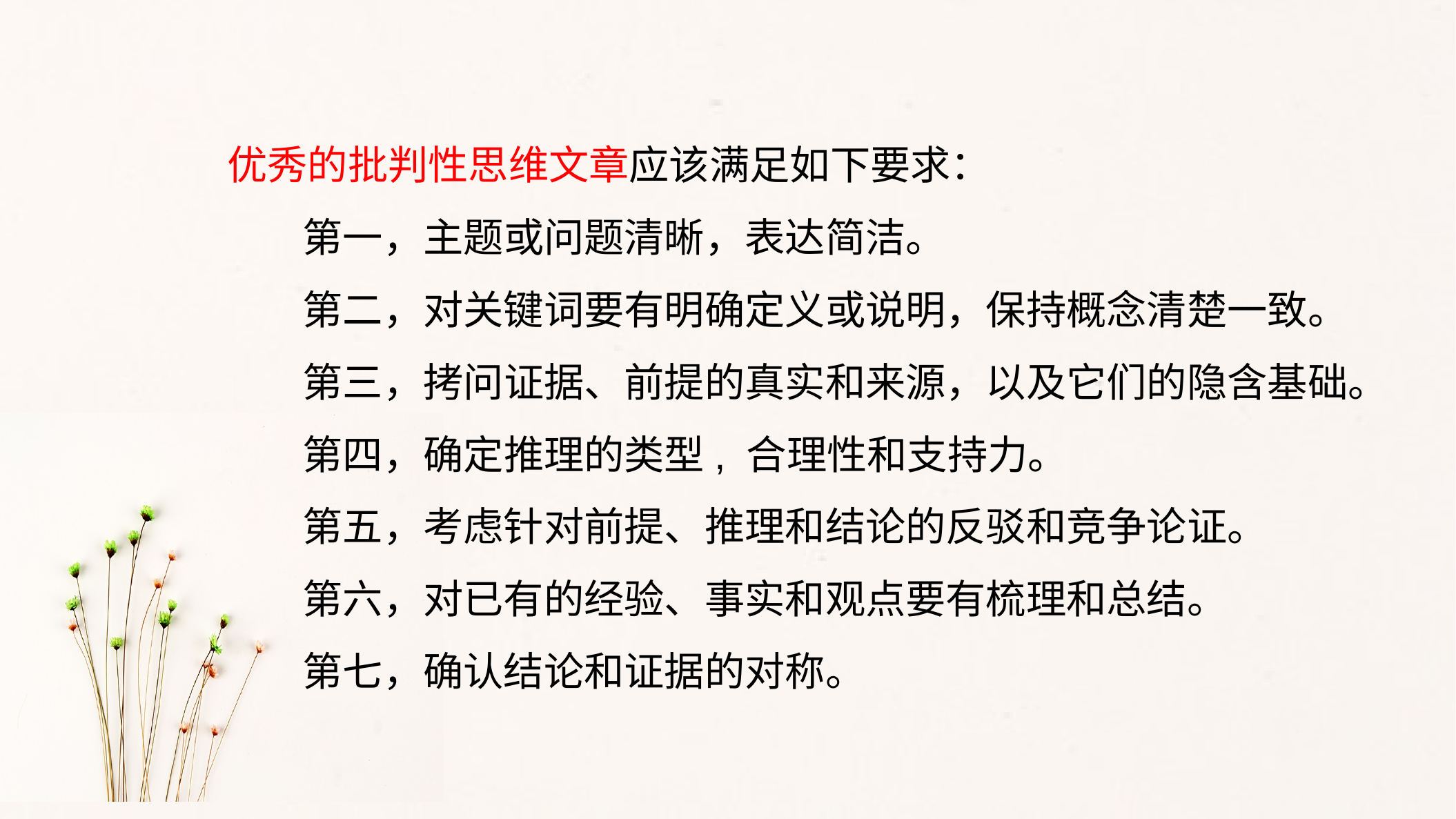

优秀的批判性思维文章应该满足如下要求：
   第一，主题或问题清晰，表达简洁。
   第二，对关键词要有明确定义或说明，保持概念清楚一致。
   第三，拷问证据、前提的真实和来源，以及它们的隐含基础。
   第四，确定推理的类型, 合理性和支持力。
   第五，考虑针对前提、推理和结论的反驳和竞争论证。
   第六，对已有的经验、事实和观点要有梳理和总结。
   第七，确认结论和证据的对称。